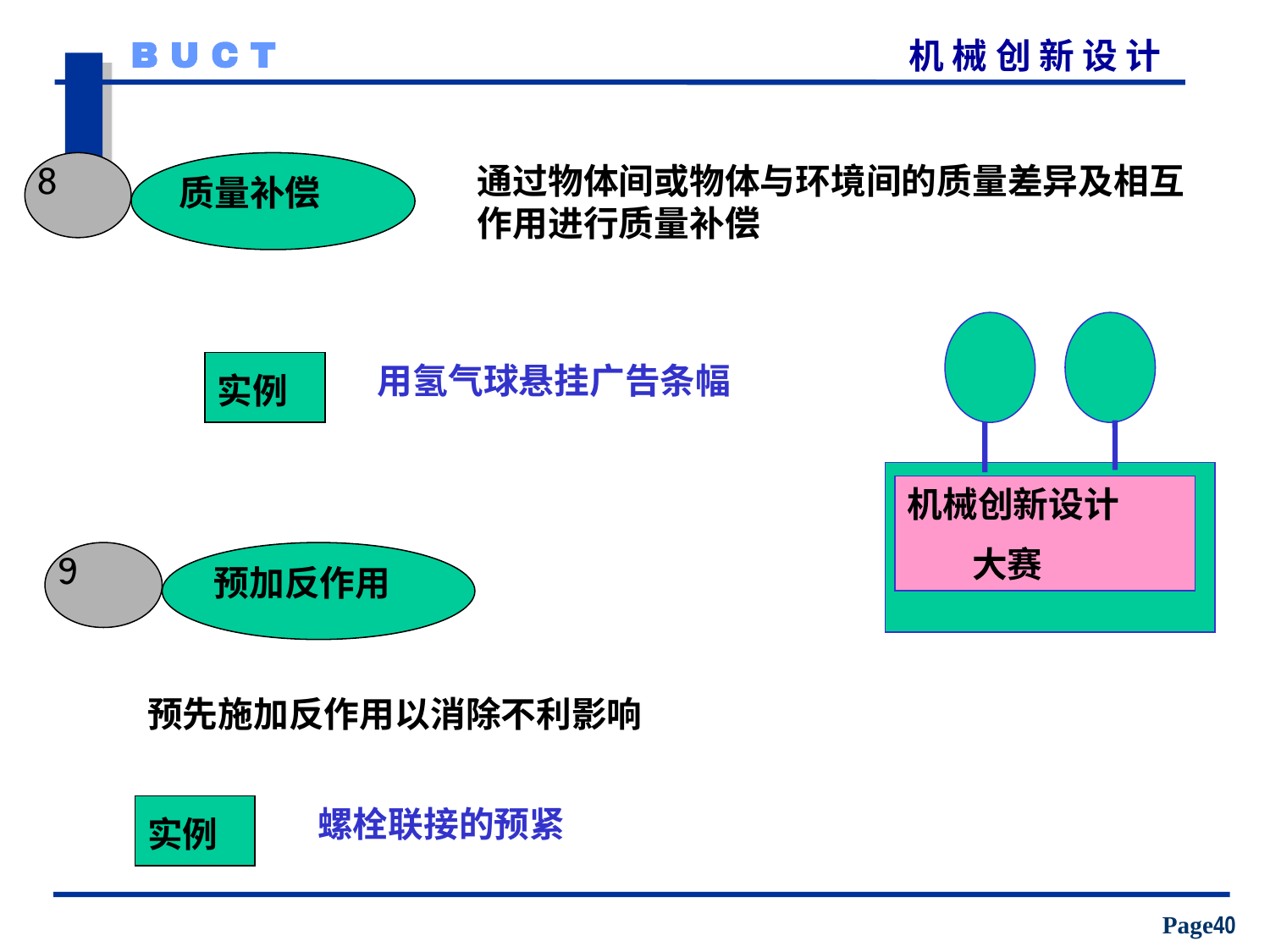

8

质量补偿
通过物体间或物体与环境间的质量差异及相互作用进行质量补偿

机械创新设计
       大赛

实例
用氢气球悬挂广告条幅

9

预加反作用
预先施加反作用以消除不利影响

实例
螺栓联接的预紧
Page40